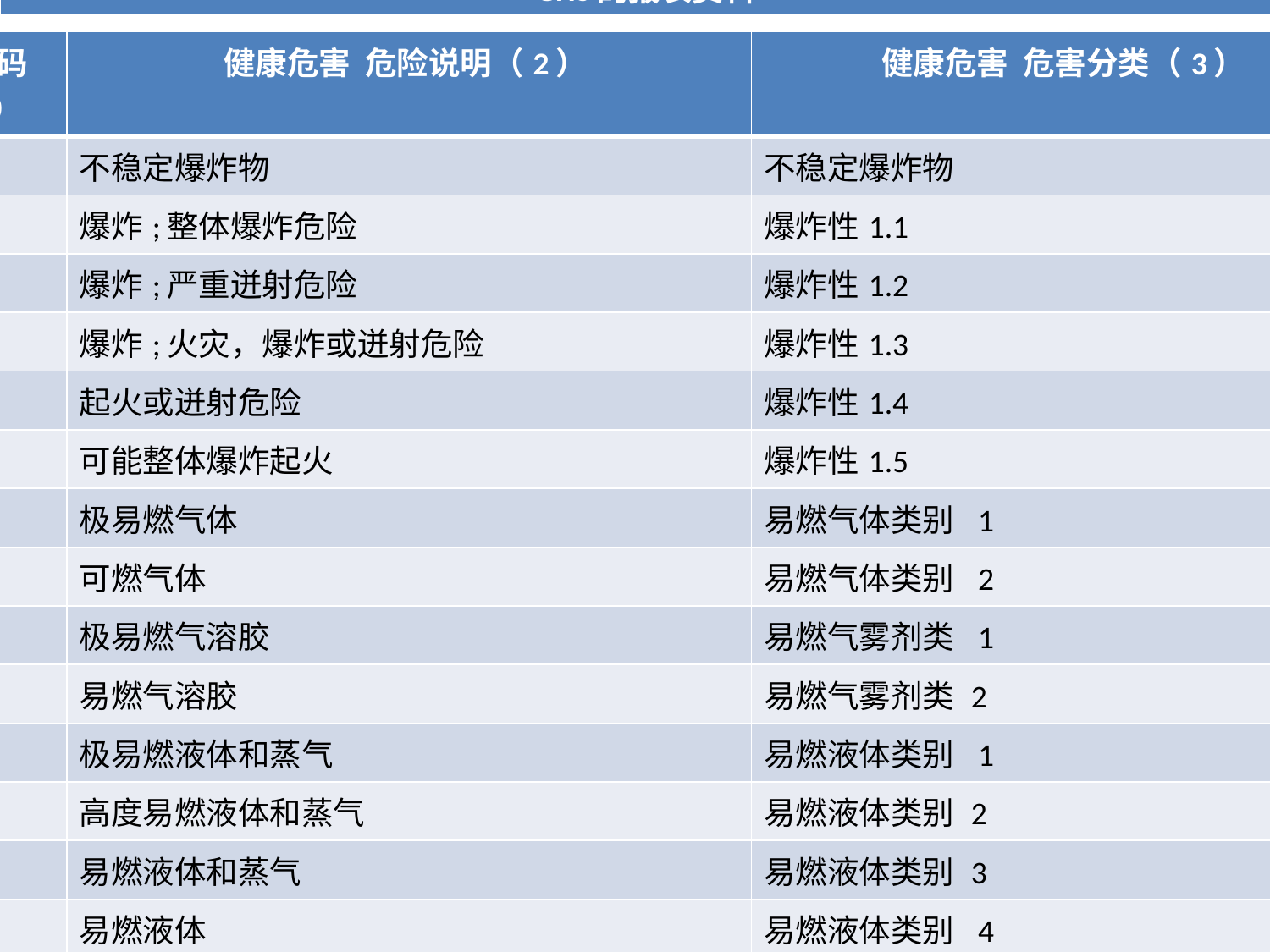

| GHS的报表资料 |
| --- |
| H-代码（1） | 健康危害 危险说明（2） | 健康危害 危害分类（3） |
| --- | --- | --- |
| H200 | 不稳定爆炸物 | 不稳定爆炸物 |
| H201 | 爆炸;整体爆炸危险 | 爆炸性1.1 |
| H202 | 爆炸;严重迸射危险 | 爆炸性1.2 |
| H203 | 爆炸;火灾，爆炸或迸射危险 | 爆炸性1.3 |
| H204 | 起火或迸射危险 | 爆炸性1.4 |
| H205 | 可能整体爆炸起火 | 爆炸性1.5 |
| H220 | 极易燃气体 | 易燃气体类别 1 |
| H221 | 可燃气体 | 易燃气体类别 2 |
| H222 | 极易燃气溶胶 | 易燃气雾剂类 1 |
| H223 | 易燃气溶胶 | 易燃气雾剂类 2 |
| H224 | 极易燃液体和蒸气 | 易燃液体类别 1 |
| H225 | 高度易燃液体和蒸气 | 易燃液体类别 2 |
| H226 | 易燃液体和蒸气 | 易燃液体类别 3 |
| H227 | 易燃液体 | 易燃液体类别 4 |
| H228 | 易燃固体 | 易燃固体类 1 易燃固体类 2 |
| H240 | 加热可能会引起爆炸 | 自反应化学品A型 有机过氧化物A型 |
| H241 | 加热可能会引起火灾或爆炸 | 自反应化学品B型 有机过氧化物B型 |
| H242 | 加热可能会引起火灾 | 自反应化学品C型和D 自反应化学品E型和F 有机过氧化物C型和D 有机过氧化物E型和F |
| H250 | 着火自发地暴露在空气中 | 发火液体类 1 发火固体类 1 |
| H251 | 自热大量，可能着火 | 自加热化学药品类别 1 |
| H252 | 自熱大量，可能著火 | 自热化学品类别 2 |
| H260 | 遇水放出易燃气体可能自燃 | 化学物质，与水接触后产生易燃气体类别1 |
| H261 | 遇水放出易燃气体接触 | 化学物质，与水接触后产生易燃气体类别2和3 |
| H270 | 可能导致或加剧燃烧;氧化剂 | 氧化性气体类别 1 |
| H271 | 可能会引起火灾或爆炸;强氧化剂 | 氧化性液体类别 1 |
| H272 | 可能加剧燃烧;氧化剂 | 氧化性液体类别 2 氧化性液体类别 3 |
| H280 | 内装高压气体，遇热可能爆炸 | 压力，压缩气体在气体 . 压力下的气体，液化气. 高压气体，溶解气体 . |
| H281 | 内含冷冻气体;可能会导致低温灼伤或损伤 | 高压气体，冷冻液化气体 |
| H290 | 可能腐蚀金属腐蚀金属 | 對金屬有腐蝕性類別 1 |
| H300 | 吞咽致命 | 急性毒性类别1（口服） 急性毒性类别2（口服） |
| H301 | 如果吞食有毒 | 急性毒性类别3（口服） |
| H302 | 吞食有害 | 急性毒性类别4（口服） |
| H303 | 如果吞咽可能有害 | 急性毒性类别5（口服） |
| H304 | 吞咽并进入呼吸道可能致命 | 吸入危险类别 1 |
| H305 | 吞咽并进入呼吸道可能有害 | 吸入危险类别 2 |
| H310 | 致命的皮肤接触 | 急性毒性1类（真皮）. 急性毒性2类（真皮） . |
| H311 | 与皮肤接触会中毒 | 急性毒性类别3（真皮） |
| H312 | 有害与皮肤接触 | 急性毒性类别4（真皮） |
| H313 | 可能是有害的皮肤接触 | 皮肤腐蚀/刺激类别1（1A/1B/1C） |
| H315 | 造成皮肤刺激 | 皮肤腐蚀/刺激类别2 |
| H316 | 导致光对皮肤的刺激 | 皮肤腐蚀/刺激类别 3 |
| H317 | 可能引起皮肤过敏反应 | 皮肤过敏类别 1 |
| H318 | 造成严重眼损伤 | 严重眼损伤/眼刺激类别 1 |
| H319 | 造成严重眼刺激 | 严重眼损伤/眼刺激类别 2A |
| H320 | 造成眼刺激 | 严重眼损伤/眼刺激类别 2B |
| H330 | 吸入致命 | 急性毒性类别1（吸入）. 急性毒性类别2（吸入） |
| H331 | 吸入会中毒 | 急性毒性类别3（吸入） |
| H332 | 吸入有害 | 急性毒性类别4（吸入） |
| H333 | 如果吸入可能是有害的 | 急性毒性类别5（吸入） |
| H334 | 吸入可能导致过敏或哮喘病症状或呼吸困难 | 呼吸道敏感类别 1 |
| H335 | 可能引起呼吸道刺激 | 特定的靶器官毒性3 - 单次暴露类别 |
| H336 | 可能引起昏昏欲睡或眩晕 | 特定的靶器官毒性3 - 单次暴露类别 |
| H340 | 可能导致遗传性缺陷（说明接触途径，如果最终证明没有其他接触途径引起这一危险） | 生殖细胞诱变类别 1（1A/1B） |
| H341 | 怀疑会导致遗传性缺陷（说明接触途径，如果最终证明没有其他接触途径引起这一危险） | 生殖细胞诱变类别 2 |
| H350 | 可能会导致癌症（说明接触途径，如果最终证明没有其他接触途径引起这一危险） | 致癌性类别1（1A/1B） |
| H351 | 怀疑致癌（说明接触途径，如果最终证明没有其他接触途径引起这一危险） | 类致癌性 2 |
| H360 | 可能对生育能力或胎儿（状态具体效果如果知道的话）（说明接触途径，如果最终证明没有其他接触途径引起这一危险） | 生殖毒性类别 1（1A/1B） |
| H361 | 怀疑对生育能力或胎儿造成伤害（状态具体效果如果知道的话）（说明接触途径，如果最终证明没有其他 接触途径引起这一危险） | 生殖毒性类别 2 |
| H362 | 可能造成的危害，以母乳喂养的儿童 | 影响或通过哺乳 |
| H370 | 对器官造成损害（或状态，如果知道影响所有器官）（说明接触途径，如果最终证明没有其他接触途径引起这一危险） | 特异性靶器官系统毒性 - 单次暴露类别1 |
| H371 | 可能对器官造成损害（或状态，如果知道影响所有器官）（说明接触途径，如果最终证明没有其他接触途径引起这一危险） | 特定的靶器官毒性 - 单次暴露类别 2 |
| H372 | 长期或反复接触会对器官造成伤害 | 特异性靶器官系统毒性反复接触类 1 |
| H373 | 可能会损坏器官长期或反复接触 | 特异性靶器官系统毒性反复接触类 2 |
| H400 | 非常有毒的水生生物 | 危害水生环境 - 急性毒性类别 1 |
| H401 | 水生生物有毒 | 危害水生环境 - 急性毒性类别 2 |
| H402 | 水生生物有害 | 危害水生环境 - 急性毒性类别 3 |
| H410 | 对水生生物毒性极大并具有长期持续影响 | 危害水生环境 - 慢性毒性类别 1 |
| H411 | 水生物有毒并具有长期持续影响 | 危害水生环境 - 慢性毒性类别 2 |
| H412 | 水生生物有害并具有长期持续影响 | 危害水生环境 - 慢性毒性类别 3 |
| H413 | 可能造成长期持续的有害影响水生生物 | 危害水生环境 - 慢性毒性类别 4 |